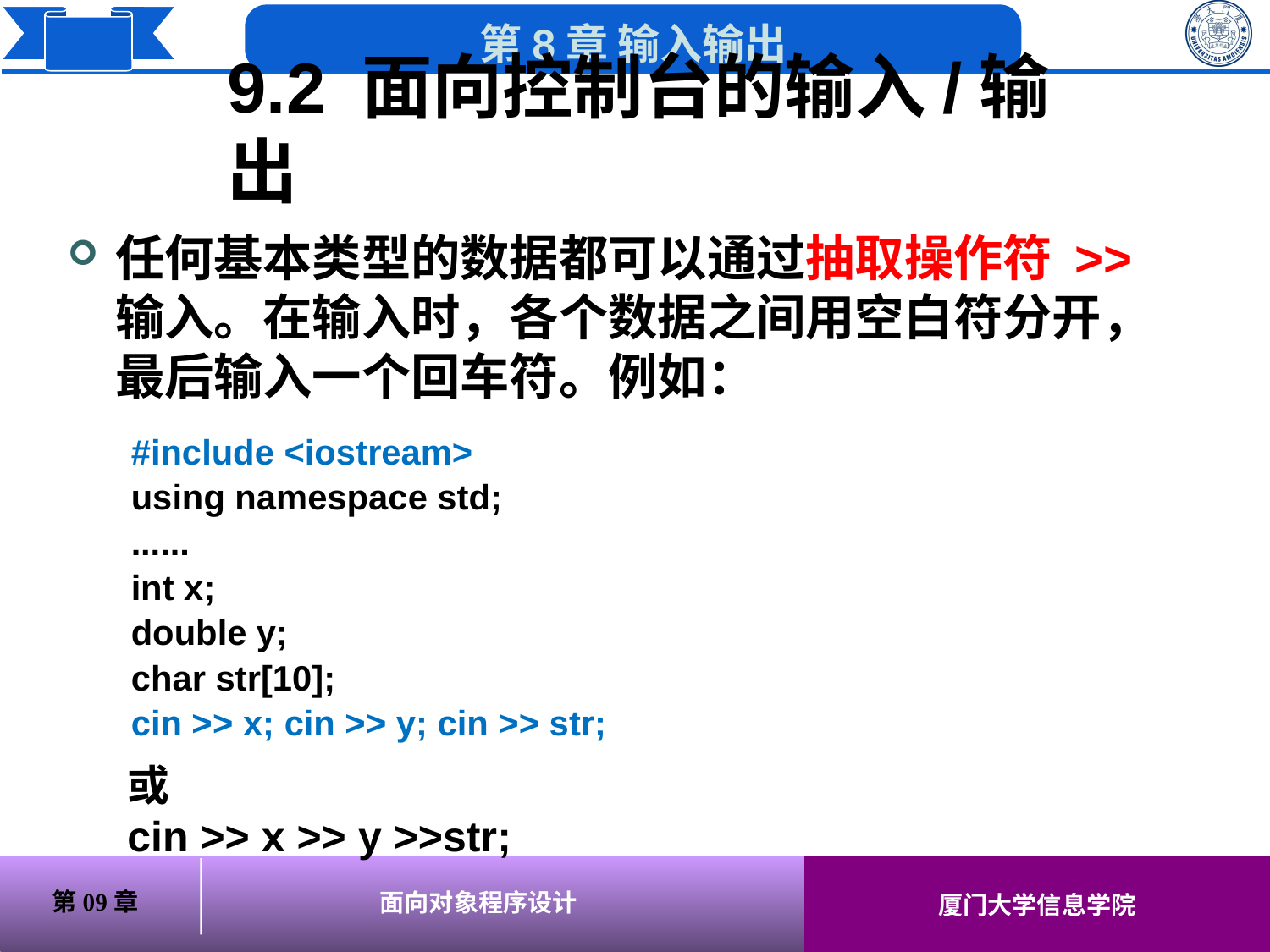

9.2 面向控制台的输入/输出
# 任何基本类型的数据都可以通过抽取操作符 >> 输入。在输入时，各个数据之间用空白符分开，最后输入一个回车符。例如：

#include <iostream>
using namespace std;
......
int x;
double y;
char str[10];
cin >> x; cin >> y; cin >> str;

或
cin >> x >> y >>str;
24